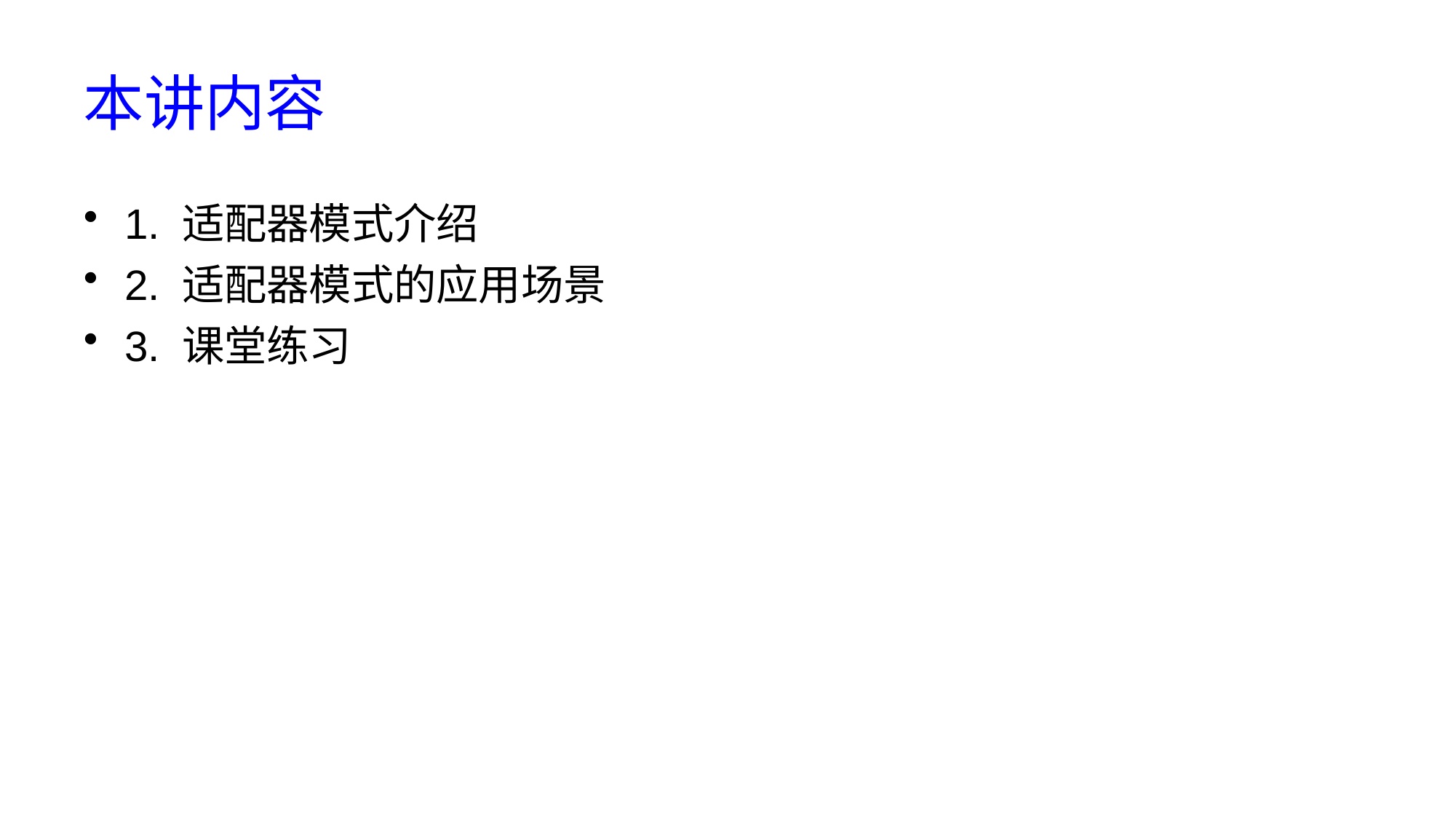

# 本讲内容
1. 适配器模式介绍
2. 适配器模式的应用场景
3. 课堂练习
6